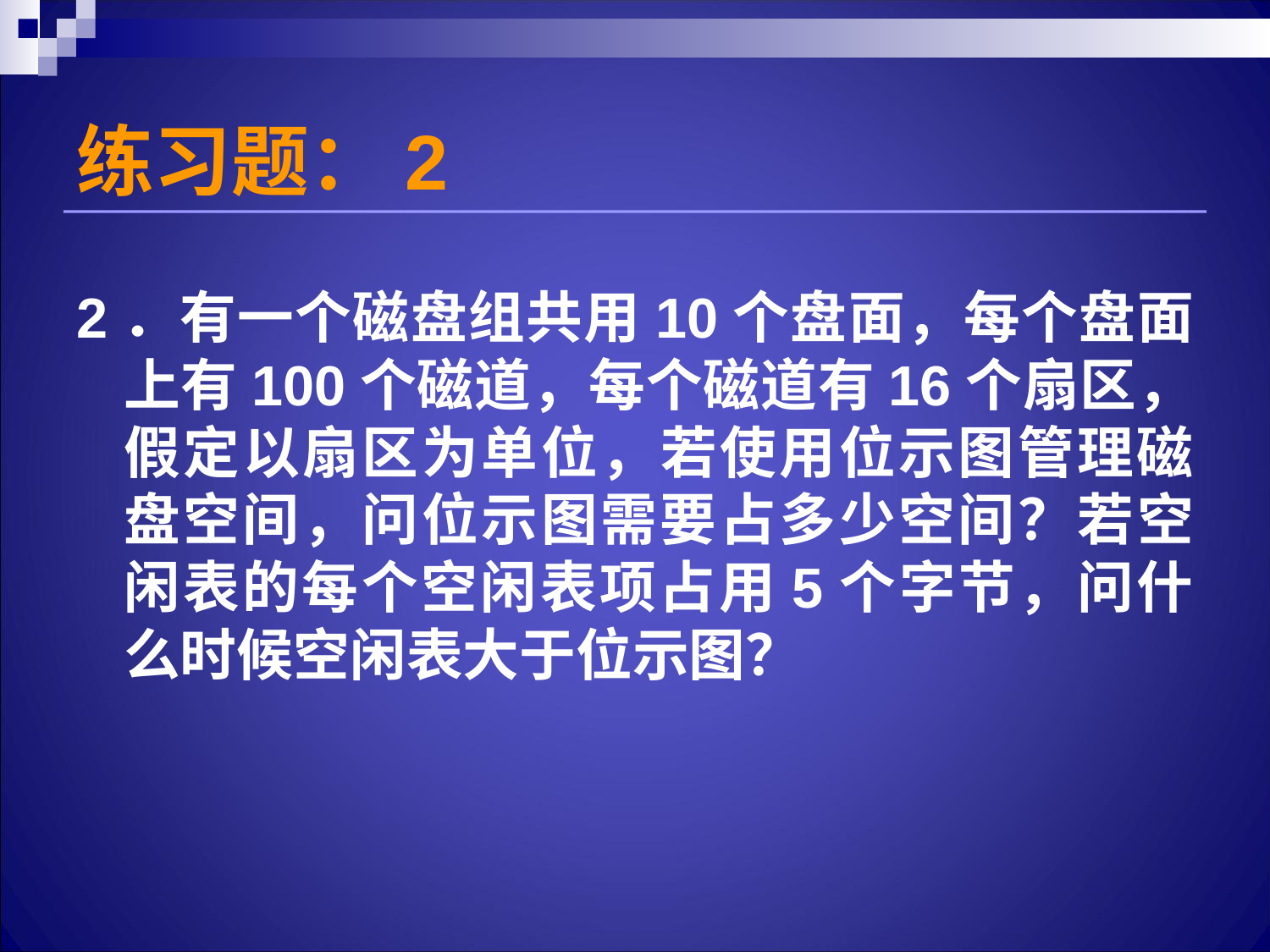

# 练习题：2
2．有一个磁盘组共用10个盘面，每个盘面上有100个磁道，每个磁道有16个扇区，假定以扇区为单位，若使用位示图管理磁盘空间，问位示图需要占多少空间？若空闲表的每个空闲表项占用5个字节，问什么时候空闲表大于位示图？